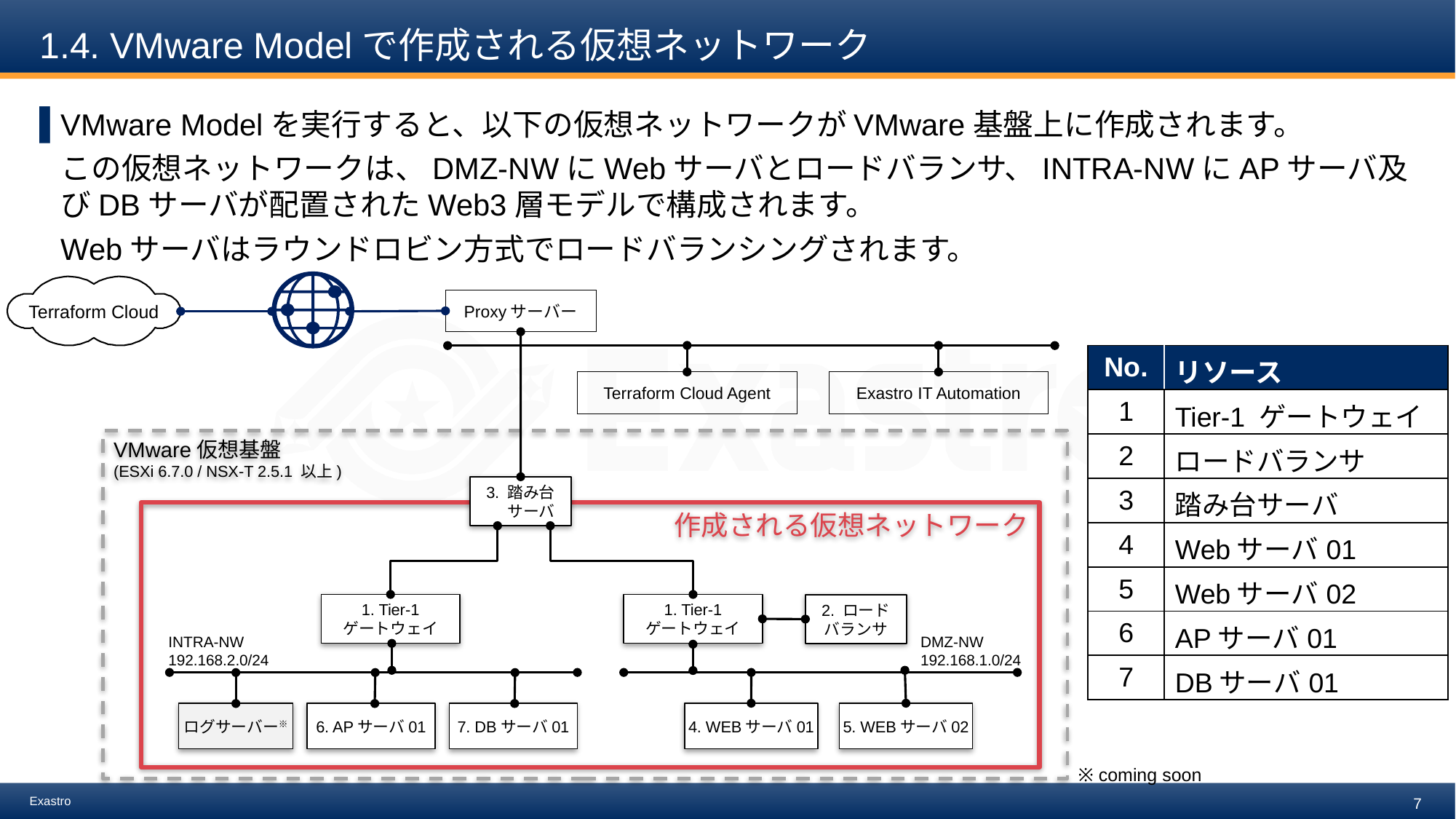

# 1.4. VMware Modelで作成される仮想ネットワーク
VMware Modelを実行すると、以下の仮想ネットワークがVMware基盤上に作成されます。
この仮想ネットワークは、DMZ-NWにWebサーバとロードバランサ、INTRA-NWにAPサーバ及びDBサーバが配置されたWeb3層モデルで構成されます。
Webサーバはラウンドロビン方式でロードバランシングされます。

Terraform Cloud
Proxyサーバー
| No. | リソース |
| --- | --- |
| 1 | Tier-1 ゲートウェイ |
| 2 | ロードバランサ |
| 3 | 踏み台サーバ |
| 4 | Webサーバ01 |
| 5 | Webサーバ02 |
| 6 | APサーバ01 |
| 7 | DBサーバ01 |
Terraform Cloud Agent
Exastro IT Automation
VMware仮想基盤
(ESXi 6.7.0 / NSX-T 2.5.1 以上)
3. 踏み台
サーバ
作成される仮想ネットワーク

1. Tier-1
ゲートウェイ
1. Tier-1
ゲートウェイ
2. ロード
バランサ
INTRA-NW
192.168.2.0/24
DMZ-NW
192.168.1.0/24
ログサーバー※
6. APサーバ01
7. DBサーバ01
4. WEBサーバ01
5. WEBサーバ02
※ coming soon